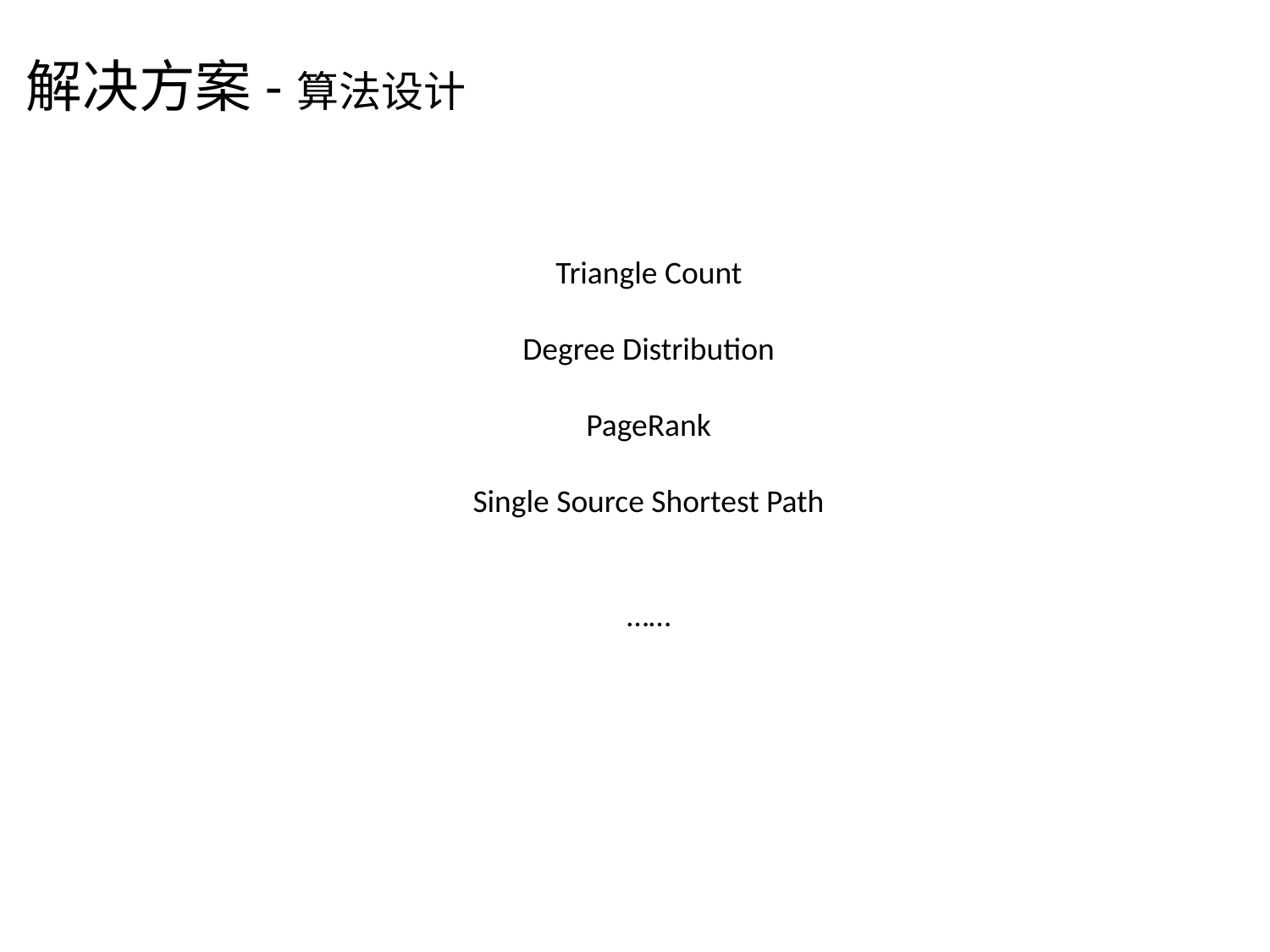

# 解决方案-算法设计
Triangle Count

Degree Distribution

PageRank

Single Source Shortest Path

……